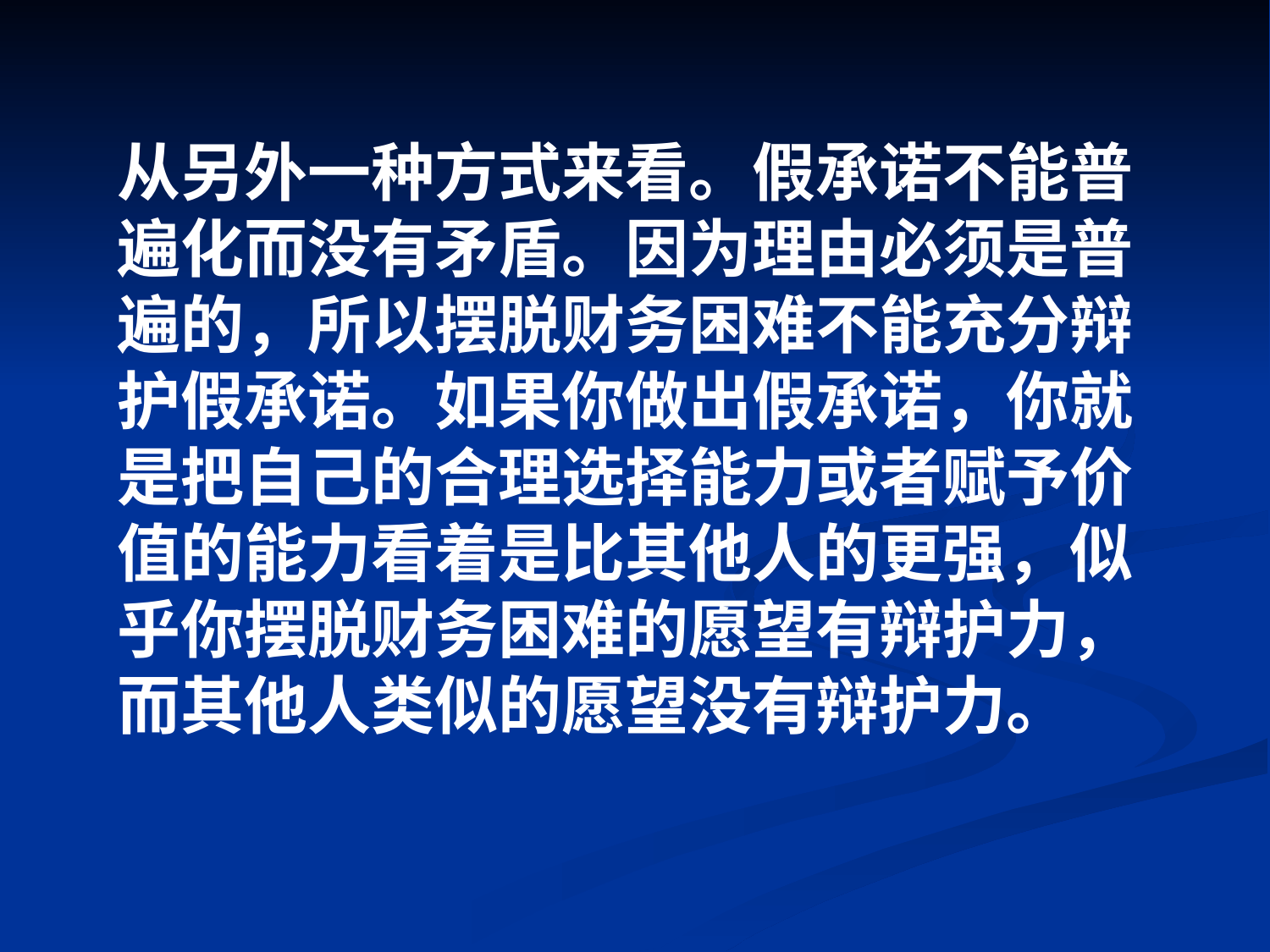

从另外一种方式来看。假承诺不能普遍化而没有矛盾。因为理由必须是普遍的，所以摆脱财务困难不能充分辩护假承诺。如果你做出假承诺，你就是把自己的合理选择能力或者赋予价值的能力看着是比其他人的更强，似乎你摆脱财务困难的愿望有辩护力，而其他人类似的愿望没有辩护力。